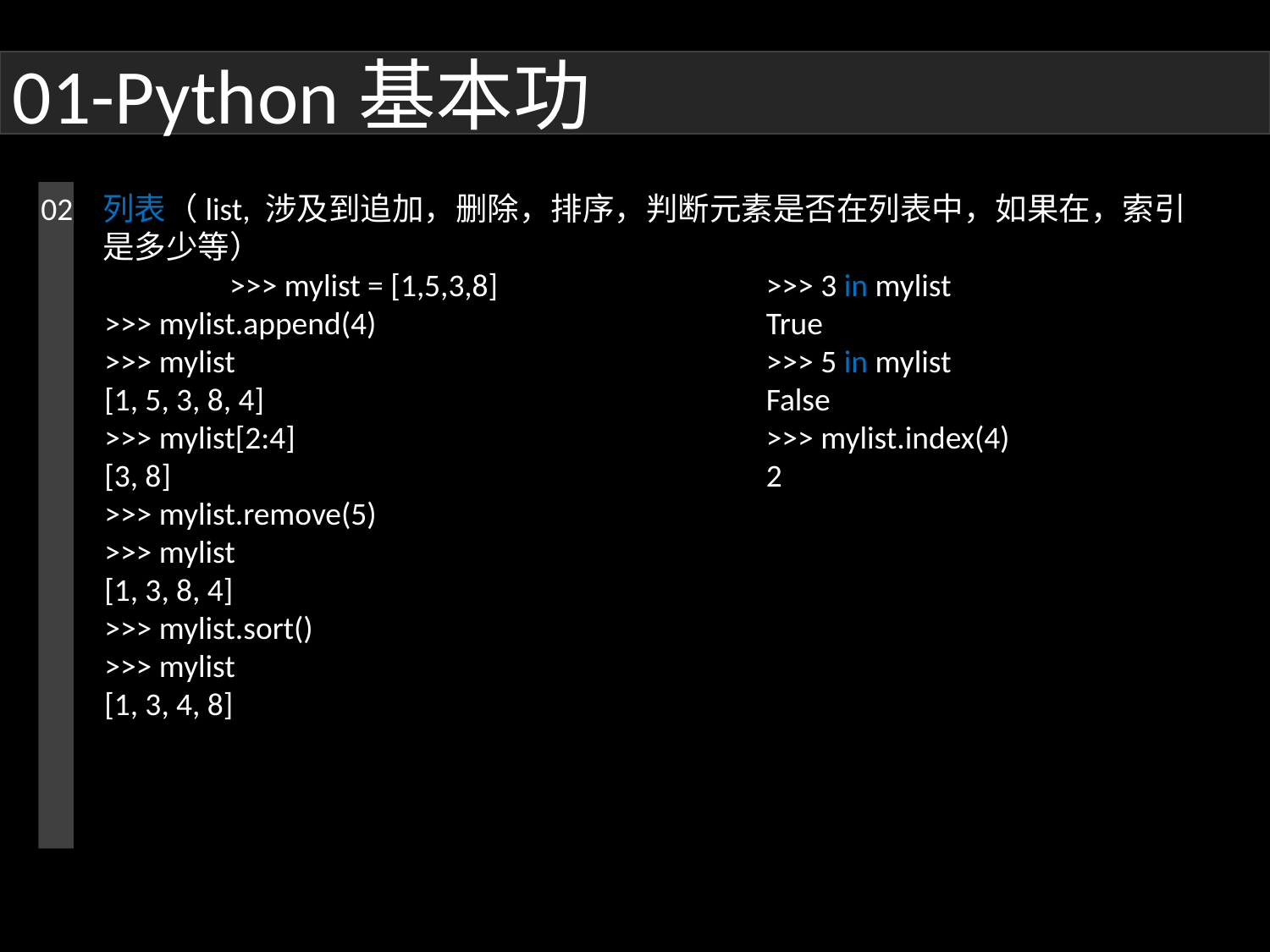

01-Python基本功
02	列表（list, 涉及到追加，删除，排序，判断元素是否在列表中，如果在，索引是多少等）
		>>> mylist = [1,5,3,8]
>>> mylist.append(4)
>>> mylist
[1, 5, 3, 8, 4]
>>> mylist[2:4]
[3, 8]
>>> mylist.remove(5)
>>> mylist
[1, 3, 8, 4]
>>> mylist.sort()
>>> mylist
[1, 3, 4, 8]

>>> 3 in mylist
True
>>> 5 in mylist
False
>>> mylist.index(4)
2